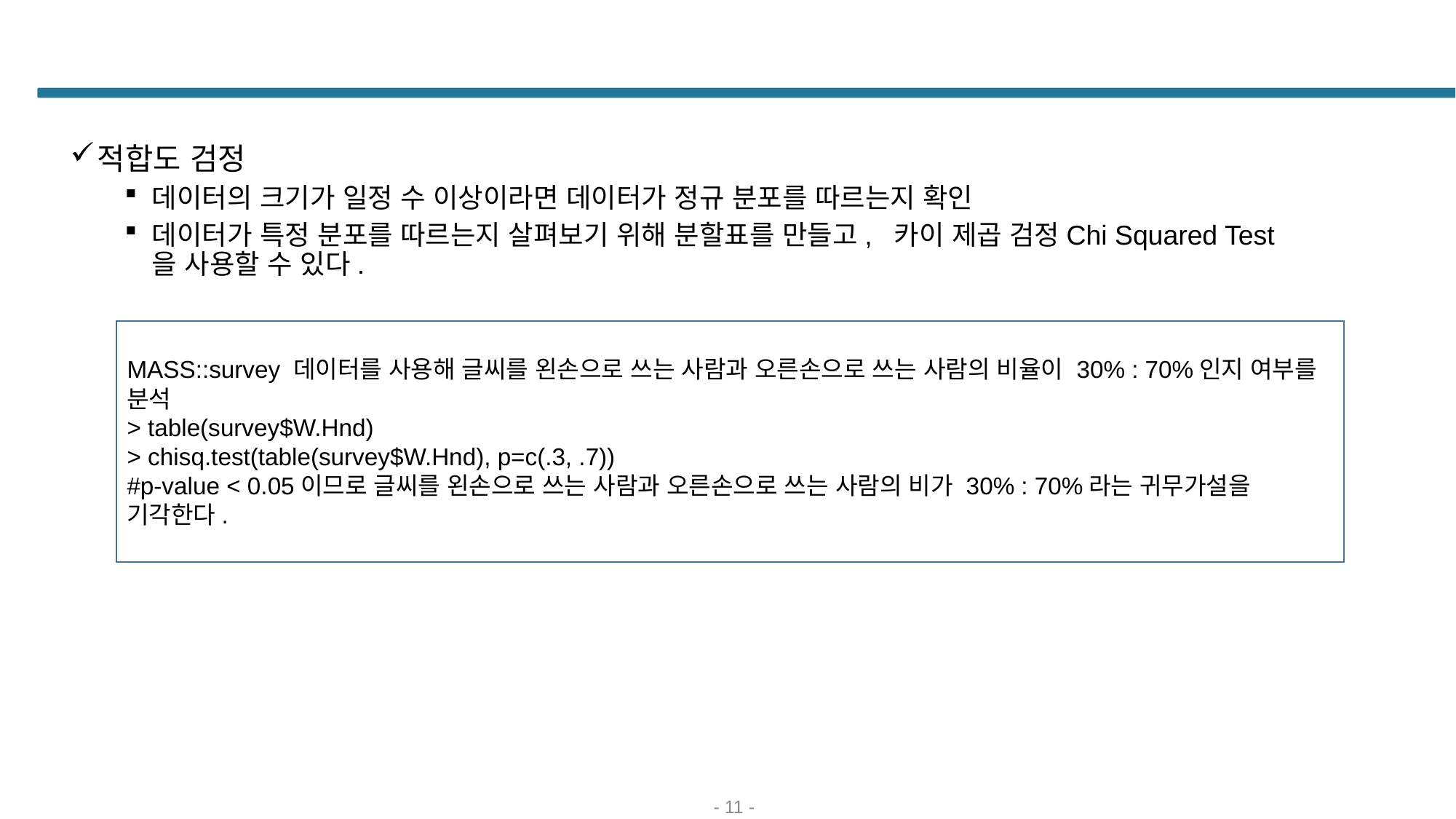

#
적합도 검정
데이터의 크기가 일정 수 이상이라면 데이터가 정규 분포를 따르는지 확인
데이터가 특정 분포를 따르는지 살펴보기 위해 분할표를 만들고,  카이 제곱 검정Chi Squared Test을 사용할 수 있다.
MASS::survey 데이터를 사용해 글씨를 왼손으로 쓰는 사람과 오른손으로 쓰는 사람의 비율이 30% : 70%인지 여부를 분석
> table(survey$W.Hnd)
> chisq.test(table(survey$W.Hnd), p=c(.3, .7))
#p-value < 0.05이므로 글씨를 왼손으로 쓰는 사람과 오른손으로 쓰는 사람의 비가 30% : 70%라는 귀무가설을 기각한다.
- 11 -